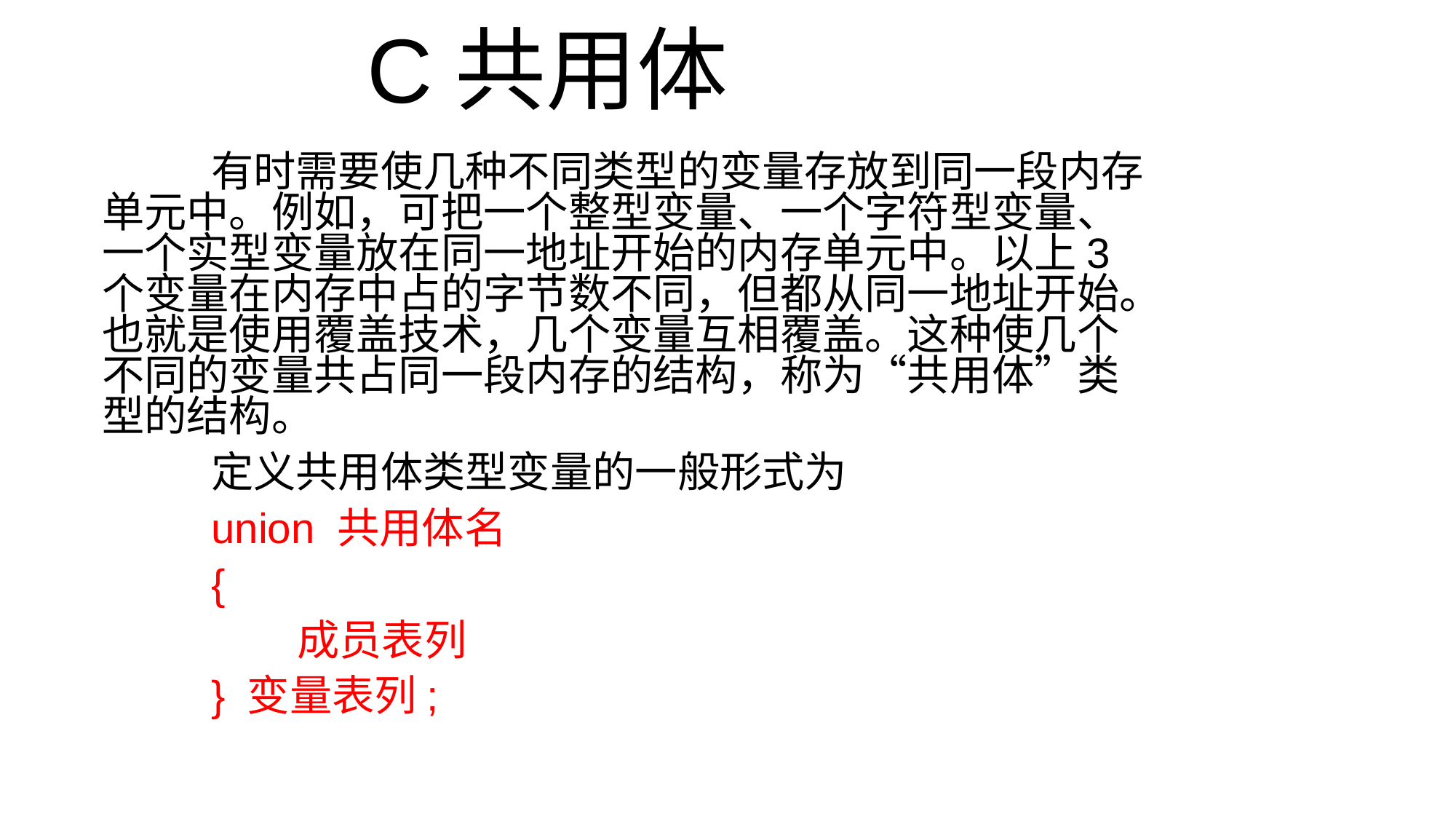

C共用体
		有时需要使几种不同类型的变量存放到同一段内存单元中。例如，可把一个整型变量、一个字符型变量、一个实型变量放在同一地址开始的内存单元中。以上3个变量在内存中占的字节数不同，但都从同一地址开始。也就是使用覆盖技术，几个变量互相覆盖。这种使几个不同的变量共占同一段内存的结构，称为“共用体”类型的结构。
		定义共用体类型变量的一般形式为
		union 共用体名
		{
		        成员表列
		} 变量表列;